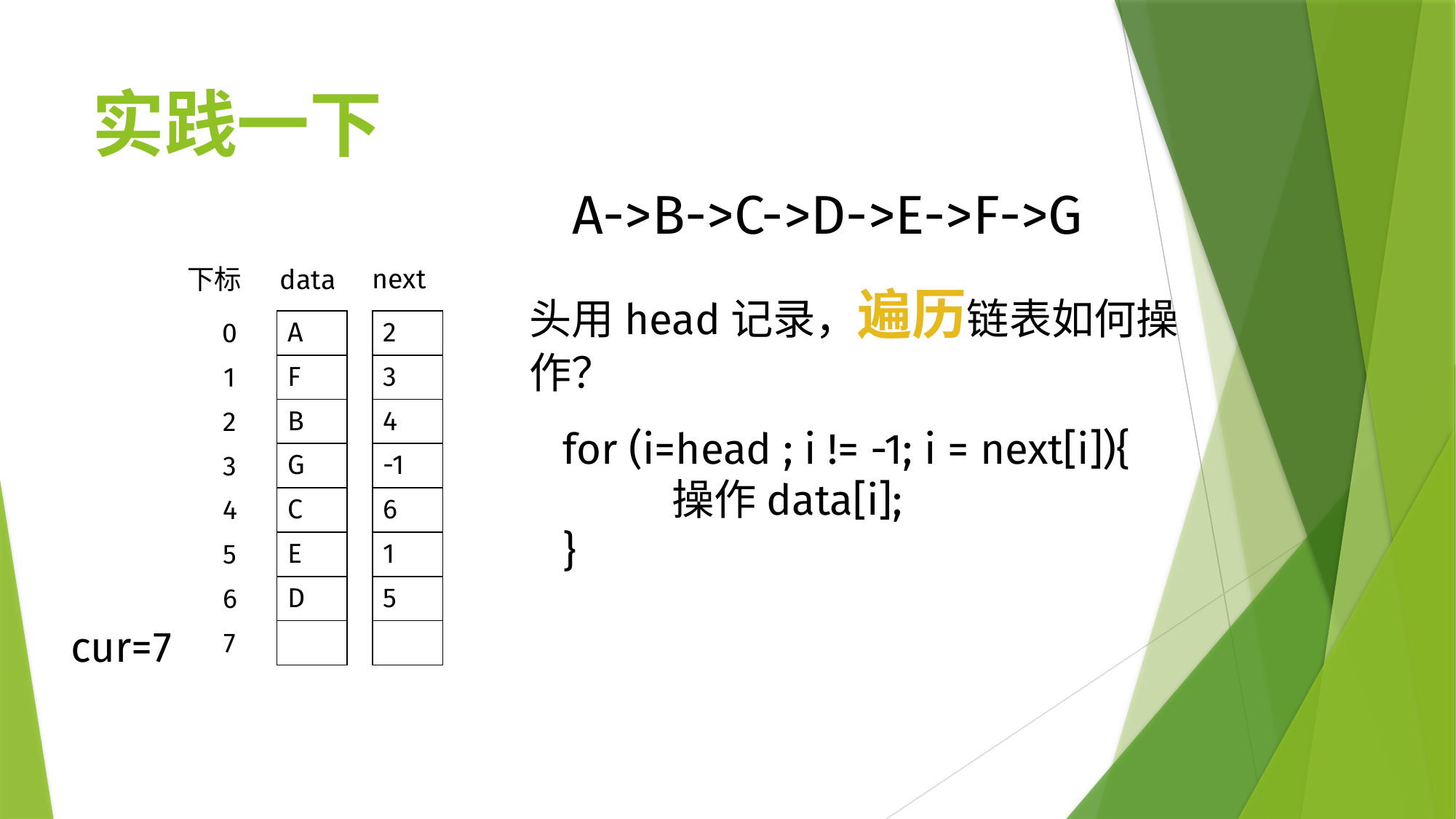

# 实践一下
A->B->C->D->E->F->G
next
下标
data
头用head记录，遍历链表如何操作？
| A |
| --- |
| F |
| B |
| G |
| C |
| E |
| D |
|  |
| 2 |
| --- |
| 3 |
| 4 |
| -1 |
| 6 |
| 1 |
| 5 |
|  |
| 0 |
| --- |
| 1 |
| 2 |
| 3 |
| 4 |
| 5 |
| 6 |
| 7 |
for (i=head ; i != -1; i = next[i]){
	操作data[i];
}
cur=7